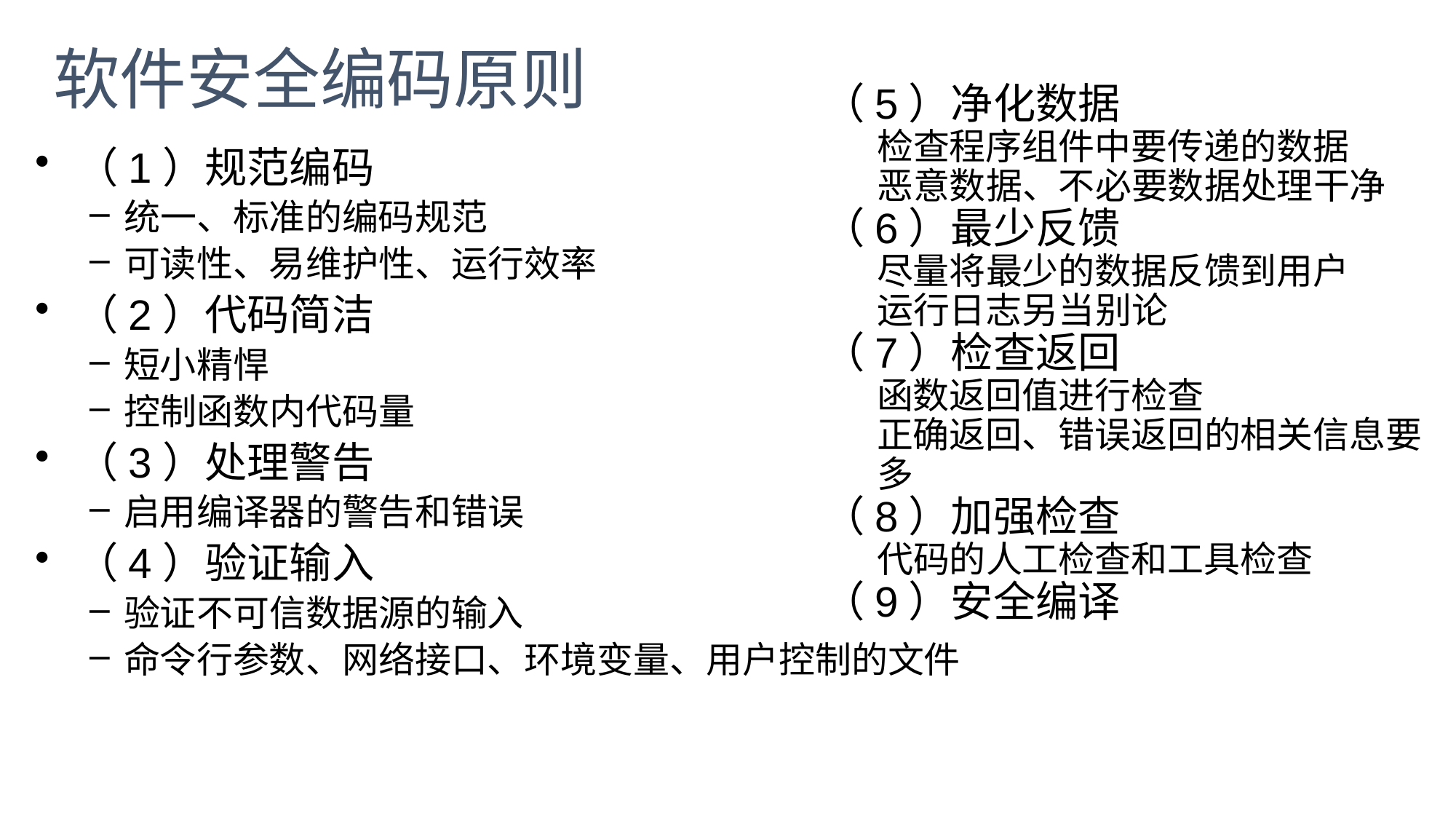

软件安全编码原则
（5）净化数据
检查程序组件中要传递的数据
恶意数据、不必要数据处理干净
（6）最少反馈
尽量将最少的数据反馈到用户
运行日志另当别论
（7）检查返回
函数返回值进行检查
正确返回、错误返回的相关信息要多
（8）加强检查
代码的人工检查和工具检查
（9）安全编译

（1）规范编码
统一、标准的编码规范
可读性、易维护性、运行效率
（2）代码简洁
短小精悍
控制函数内代码量
（3）处理警告
启用编译器的警告和错误
（4）验证输入
验证不可信数据源的输入
命令行参数、网络接口、环境变量、用户控制的文件